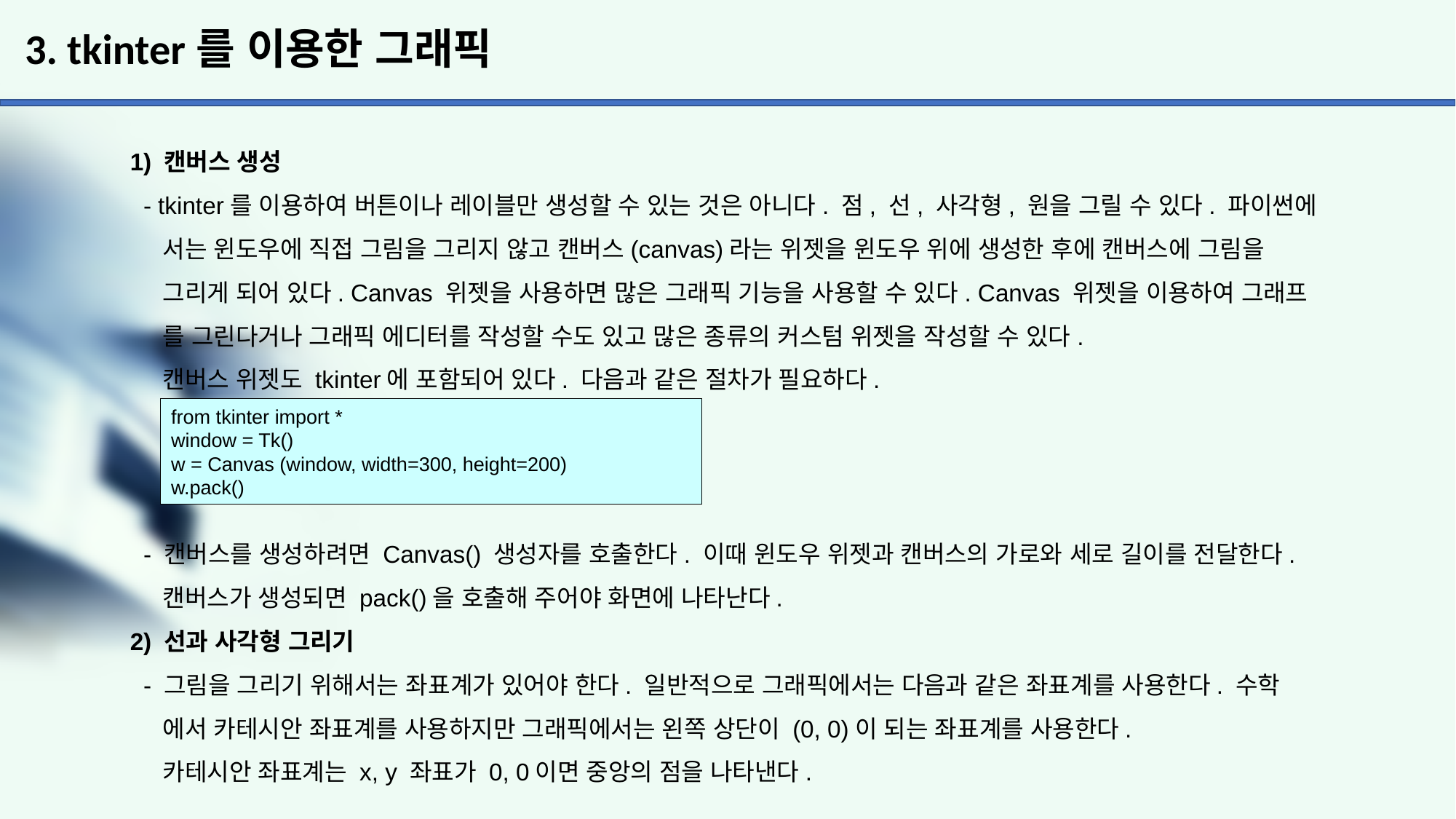

# 3. tkinter를 이용한 그래픽
1) 캔버스 생성
  - tkinter를 이용하여 버튼이나 레이블만 생성할 수 있는 것은 아니다. 점, 선, 사각형, 원을 그릴 수 있다. 파이썬에
    서는 윈도우에 직접 그림을 그리지 않고 캔버스(canvas)라는 위젯을 윈도우 위에 생성한 후에 캔버스에 그림을
    그리게 되어 있다. Canvas 위젯을 사용하면 많은 그래픽 기능을 사용할 수 있다. Canvas 위젯을 이용하여 그래프
    를 그린다거나 그래픽 에디터를 작성할 수도 있고 많은 종류의 커스텀 위젯을 작성할 수 있다.
    캔버스 위젯도 tkinter에 포함되어 있다. 다음과 같은 절차가 필요하다.

  - 캔버스를 생성하려면 Canvas() 생성자를 호출한다. 이때 윈도우 위젯과 캔버스의 가로와 세로 길이를 전달한다.
    캔버스가 생성되면 pack()을 호출해 주어야 화면에 나타난다.
2) 선과 사각형 그리기
  - 그림을 그리기 위해서는 좌표계가 있어야 한다. 일반적으로 그래픽에서는 다음과 같은 좌표계를 사용한다. 수학
    에서 카테시안 좌표계를 사용하지만 그래픽에서는 왼쪽 상단이 (0, 0)이 되는 좌표계를 사용한다.
    카테시안 좌표계는 x, y 좌표가 0, 0이면 중앙의 점을 나타낸다.
from tkinter import *
window = Tk()
w = Canvas (window, width=300, height=200)
w.pack()